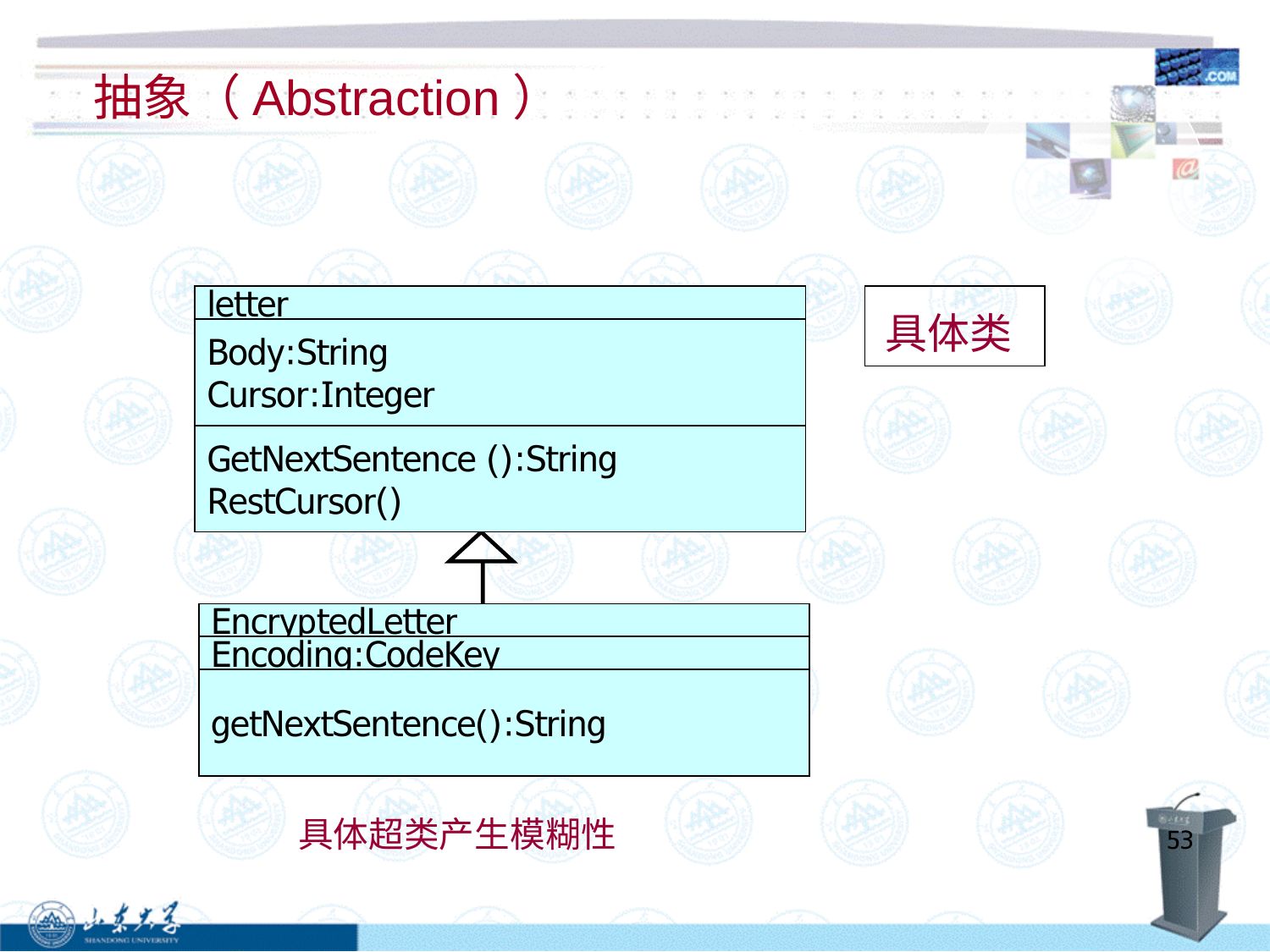

抽象（Abstraction）
letter
Body:String
Cursor:Integer
GetNextSentence ():String
RestCursor()

EncryptedLetter
Encoding:CodeKey
getNextSentence():String
具体类
具体超类产生模糊性
53